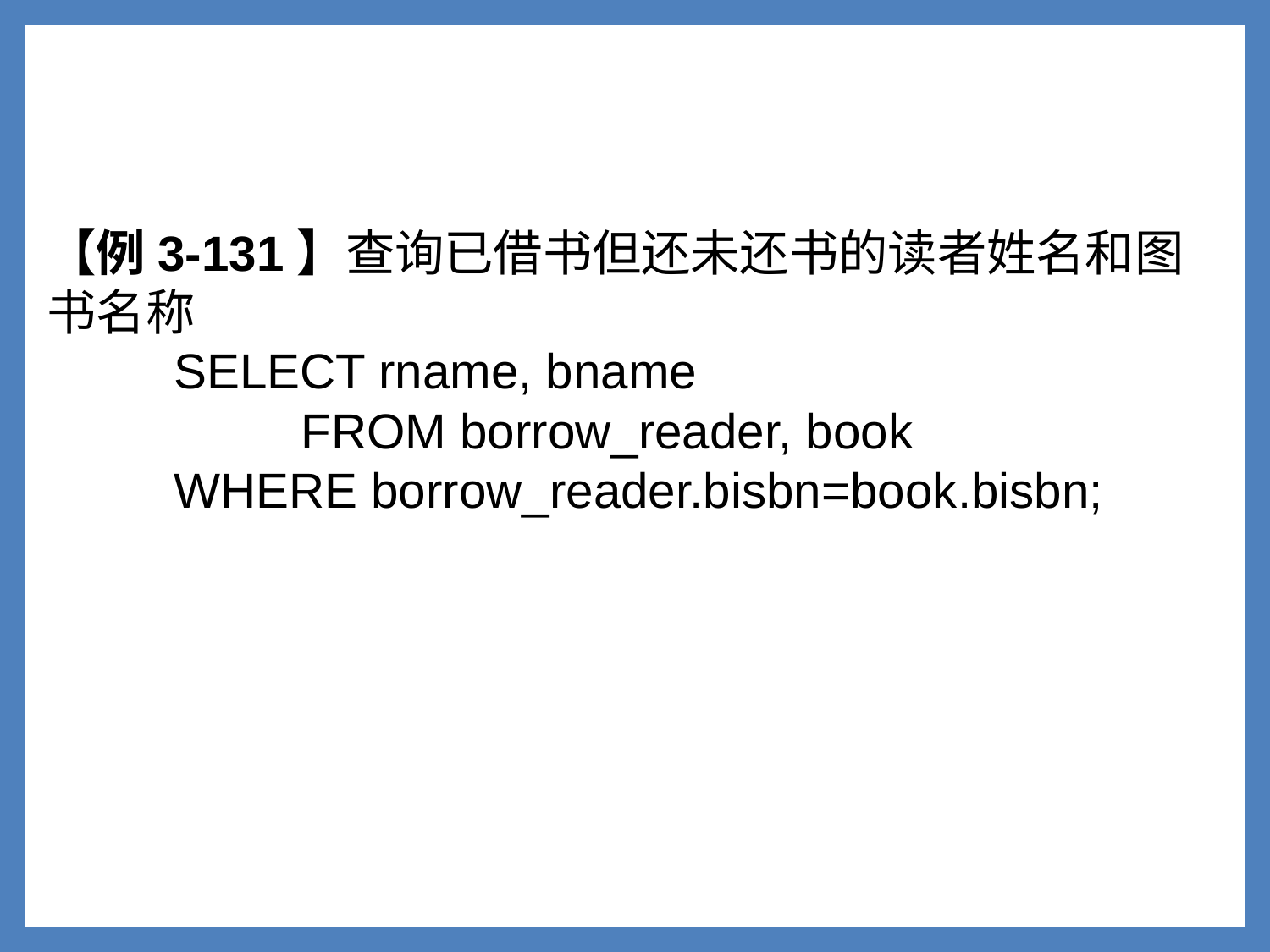

【例3-131】查询已借书但还未还书的读者姓名和图书名称
	SELECT rname, bname
		FROM borrow_reader, book
	WHERE borrow_reader.bisbn=book.bisbn;
1